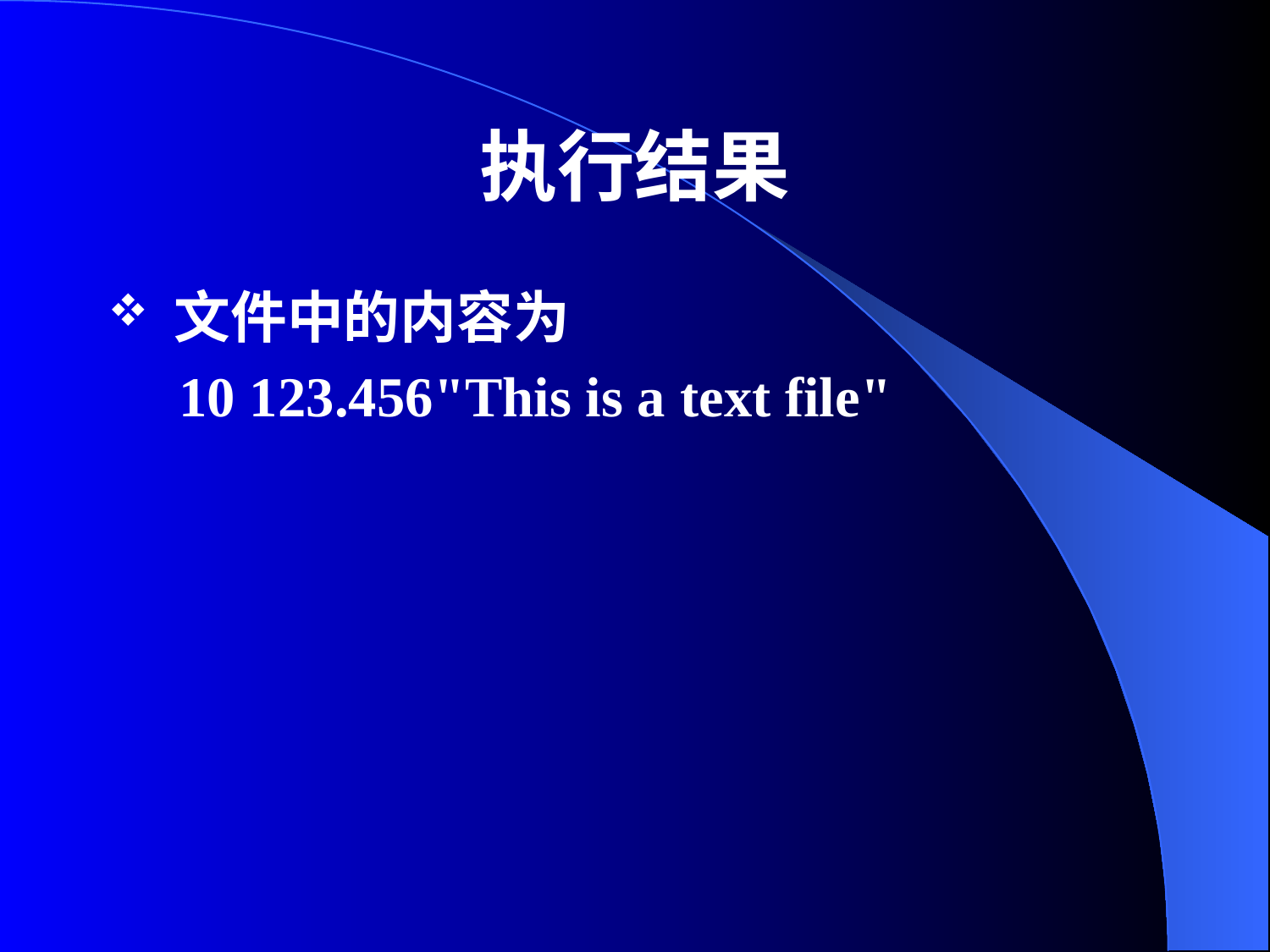

# 执行结果
文件中的内容为
     10 123.456"This is a text file"